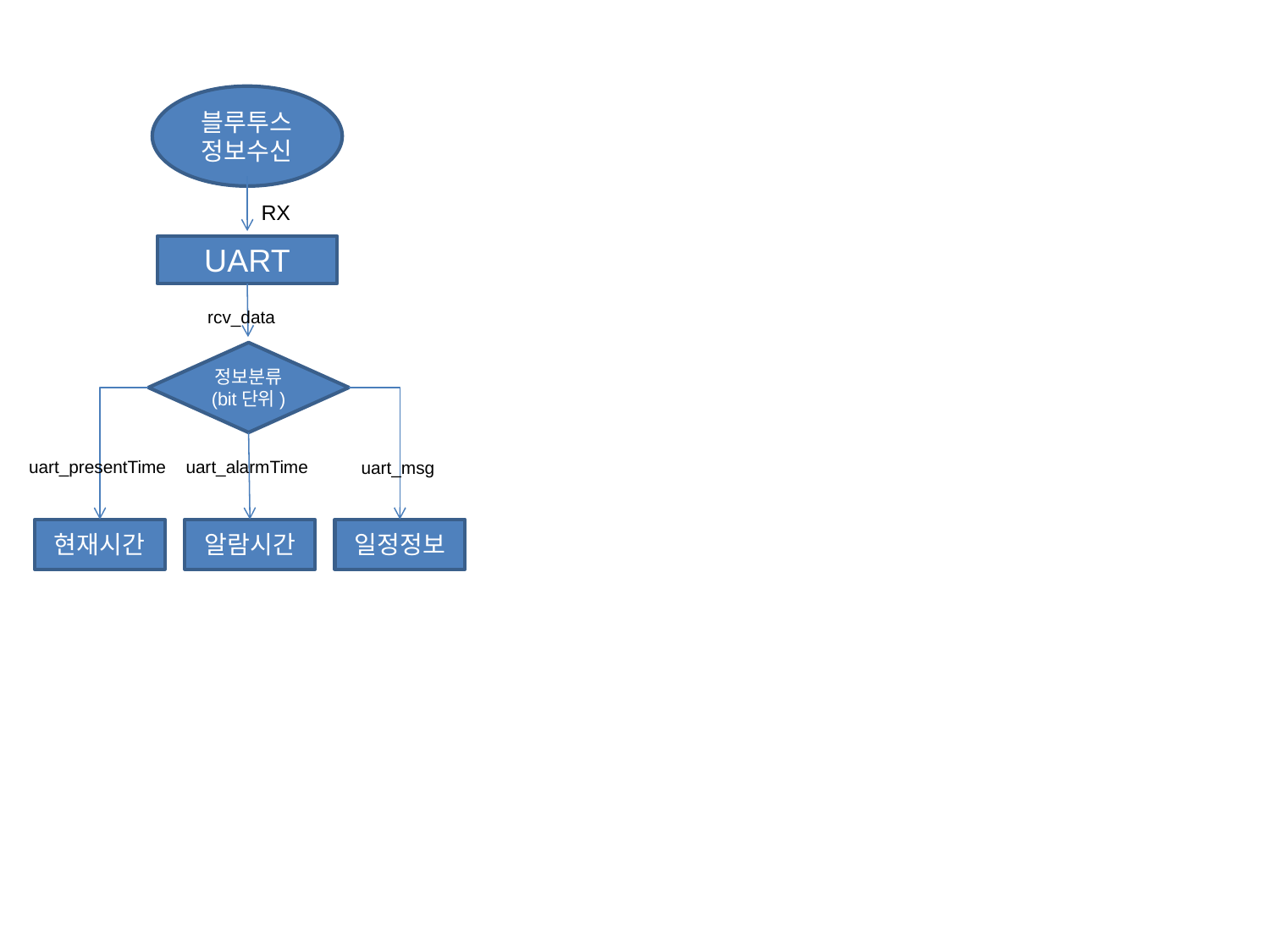

블루투스
정보수신
RX
UART
rcv_data
정보분류
(bit단위)
uart_alarmTime
uart_presentTime
uart_msg
현재시간
알람시간
일정정보